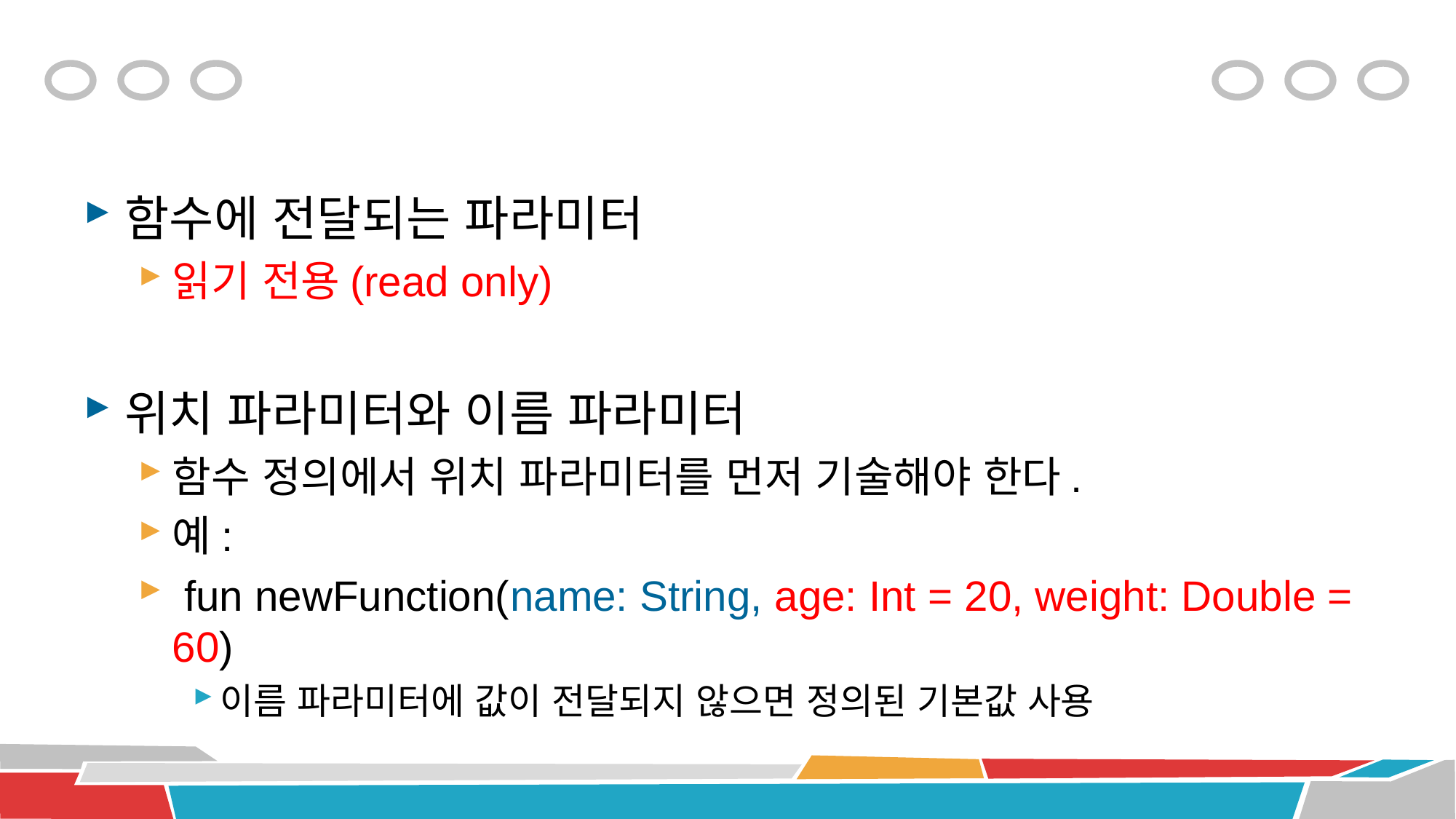

#
함수에 전달되는 파라미터
읽기 전용(read only)

위치 파라미터와 이름 파라미터
함수 정의에서 위치 파라미터를 먼저 기술해야 한다.
예:
 fun newFunction(name: String, age: Int = 20, weight: Double = 60)
이름 파라미터에 값이 전달되지 않으면 정의된 기본값 사용